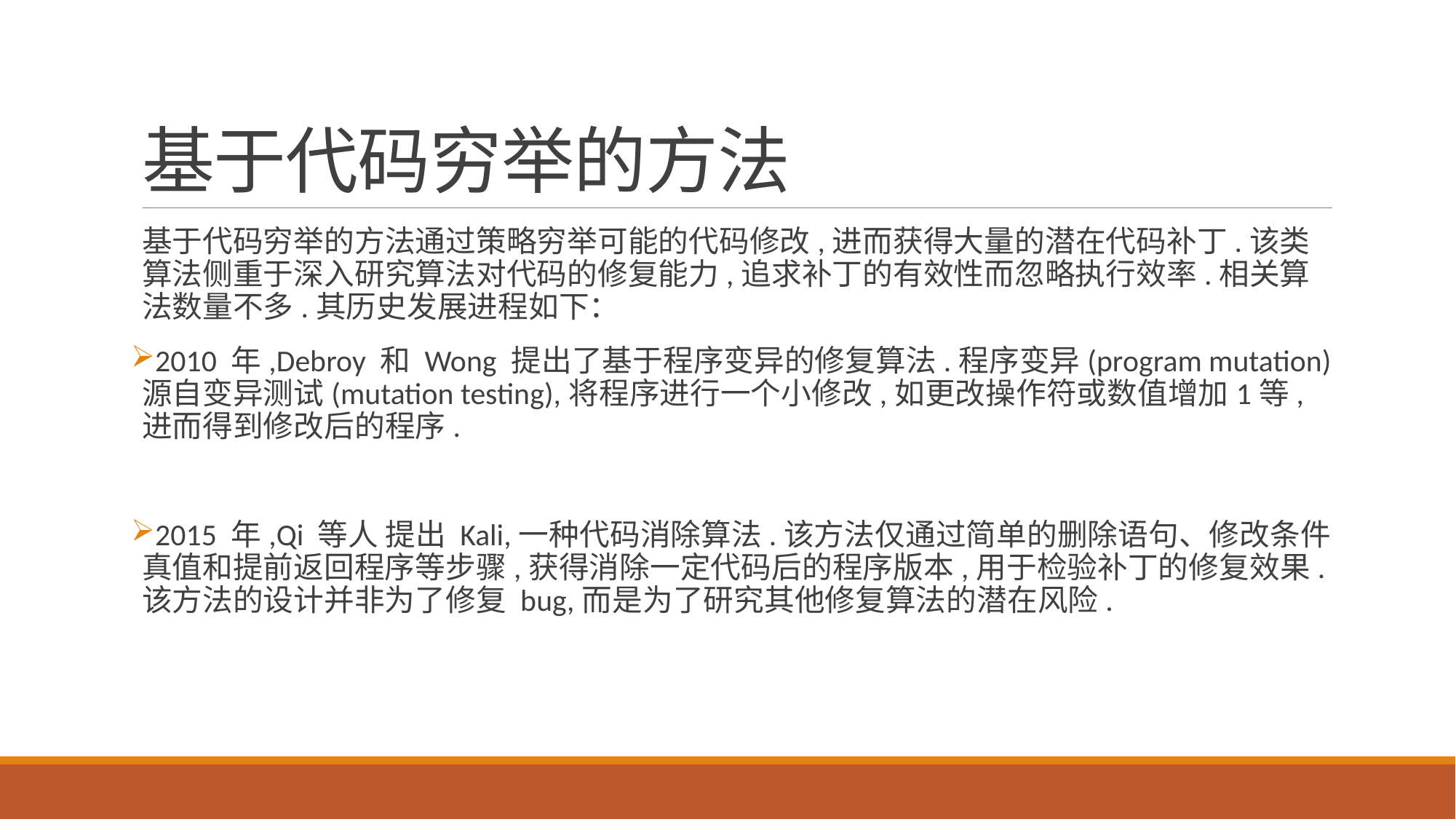

# 基于代码穷举的方法
基于代码穷举的方法通过策略穷举可能的代码修改,进而获得大量的潜在代码补丁.该类算法侧重于深入研究算法对代码的修复能力,追求补丁的有效性而忽略执行效率.相关算法数量不多.其历史发展进程如下：
2010 年,Debroy 和 Wong 提出了基于程序变异的修复算法.程序变异(program mutation) 源自变异测试(mutation testing),将程序进行一个小修改,如更改操作符或数值增加1等,进而得到修改后的程序.

2015 年,Qi 等人 提出 Kali,一种代码消除算法.该方法仅通过简单的删除语句、修改条件真值和提前返回程序等步骤,获得消除一定代码后的程序版本,用于检验补丁的修复效果.该方法的设计并非为了修复 bug,而是为了研究其他修复算法的潜在风险.